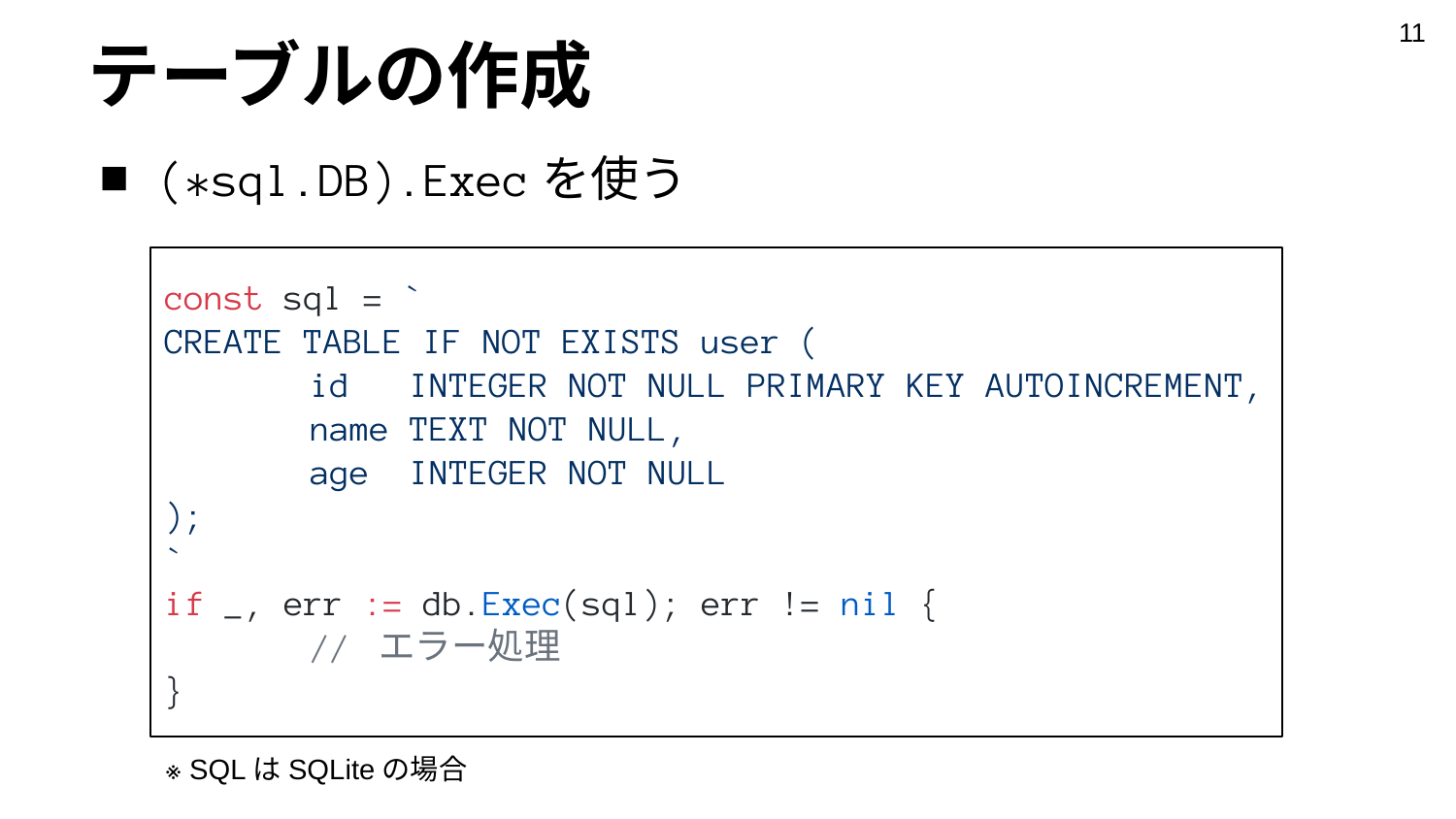

11
# テーブルの作成
(*sql.DB).Execを使う
const sql = `
CREATE TABLE IF NOT EXISTS user (
	id   INTEGER NOT NULL PRIMARY KEY AUTOINCREMENT,
	name TEXT NOT NULL,
	age  INTEGER NOT NULL
);
`
if _, err := db.Exec(sql); err != nil {
	// エラー処理
}
※ SQLはSQLiteの場合